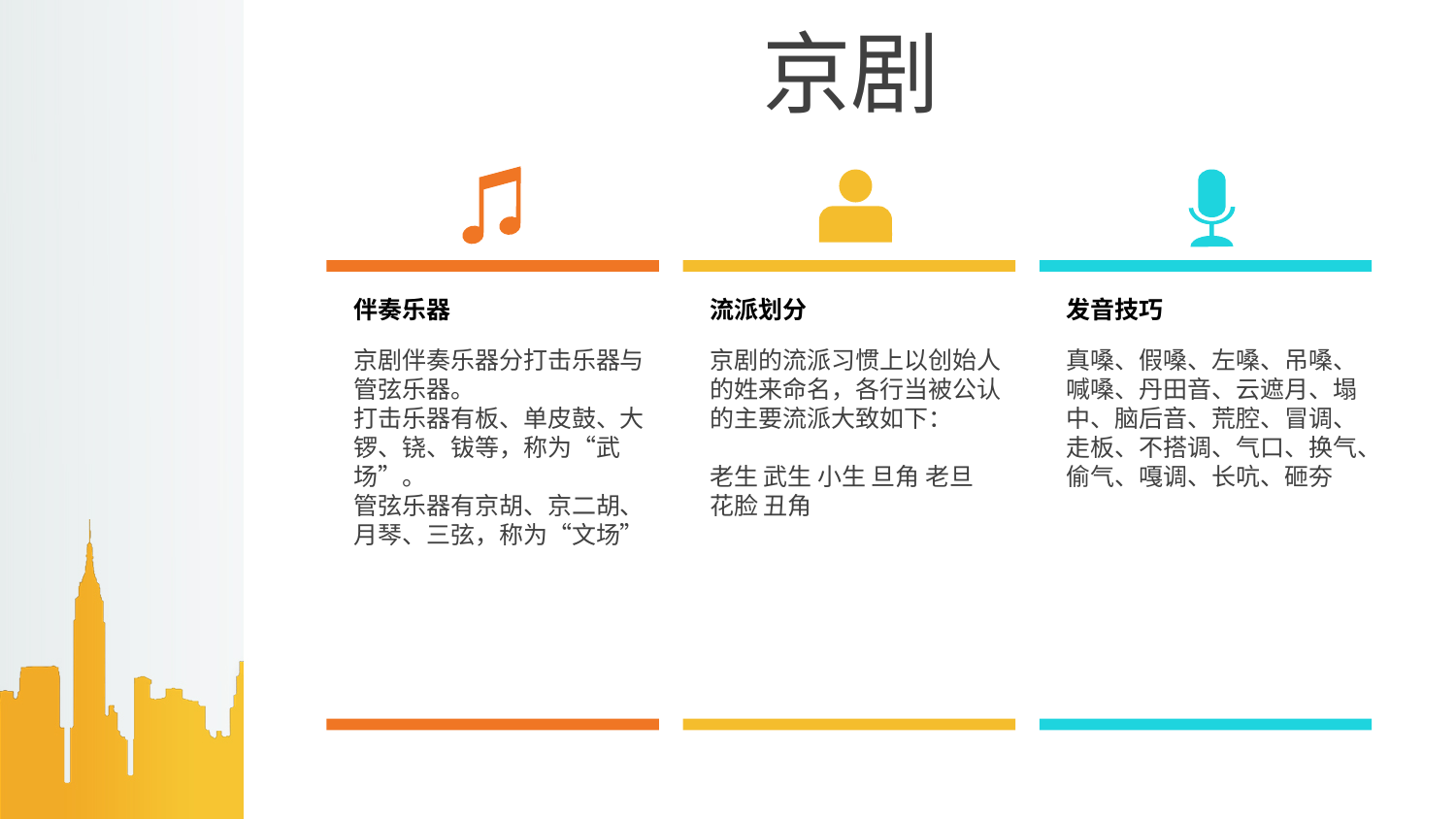

# 京剧

伴奏乐器
京剧伴奏乐器分打击乐器与管弦乐器。
打击乐器有板、单皮鼓、大锣、铙、钹等，称为“武场”。
管弦乐器有京胡、京二胡、月琴、三弦，称为“文场”

流派划分
京剧的流派习惯上以创始人的姓来命名，各行当被公认的主要流派大致如下：

老生 武生 小生 旦角 老旦 花脸 丑角

发音技巧
真嗓、假嗓、左嗓、吊嗓、喊嗓、丹田音、云遮月、塌中、脑后音、荒腔、冒调、走板、不搭调、气口、换气、偷气、嘎调、长吭、砸夯